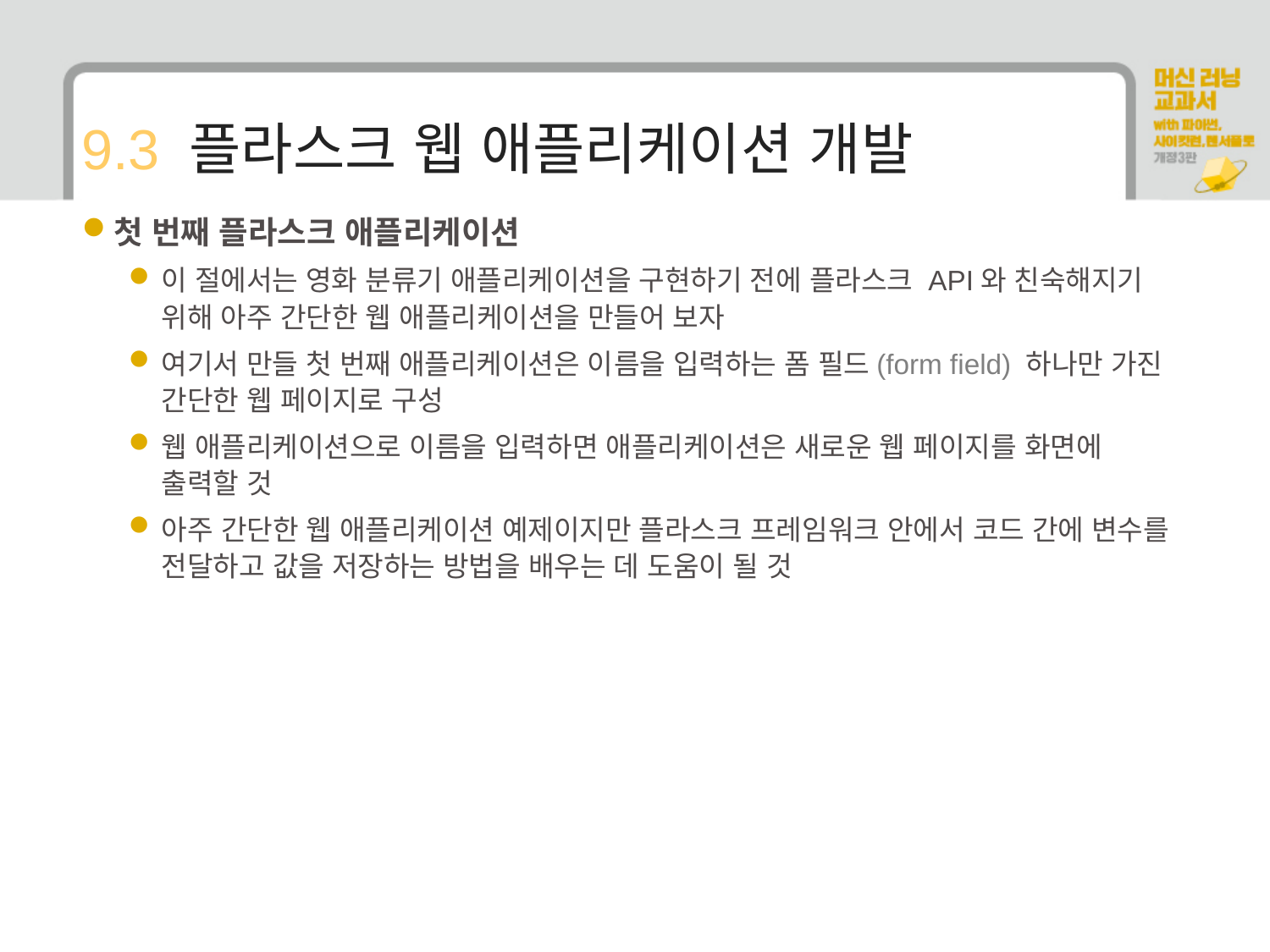

# 9.3 플라스크 웹 애플리케이션 개발
첫 번째 플라스크 애플리케이션
이 절에서는 영화 분류기 애플리케이션을 구현하기 전에 플라스크 API와 친숙해지기 위해 아주 간단한 웹 애플리케이션을 만들어 보자
여기서 만들 첫 번째 애플리케이션은 이름을 입력하는 폼 필드(form field) 하나만 가진 간단한 웹 페이지로 구성
웹 애플리케이션으로 이름을 입력하면 애플리케이션은 새로운 웹 페이지를 화면에 출력할 것
아주 간단한 웹 애플리케이션 예제이지만 플라스크 프레임워크 안에서 코드 간에 변수를 전달하고 값을 저장하는 방법을 배우는 데 도움이 될 것